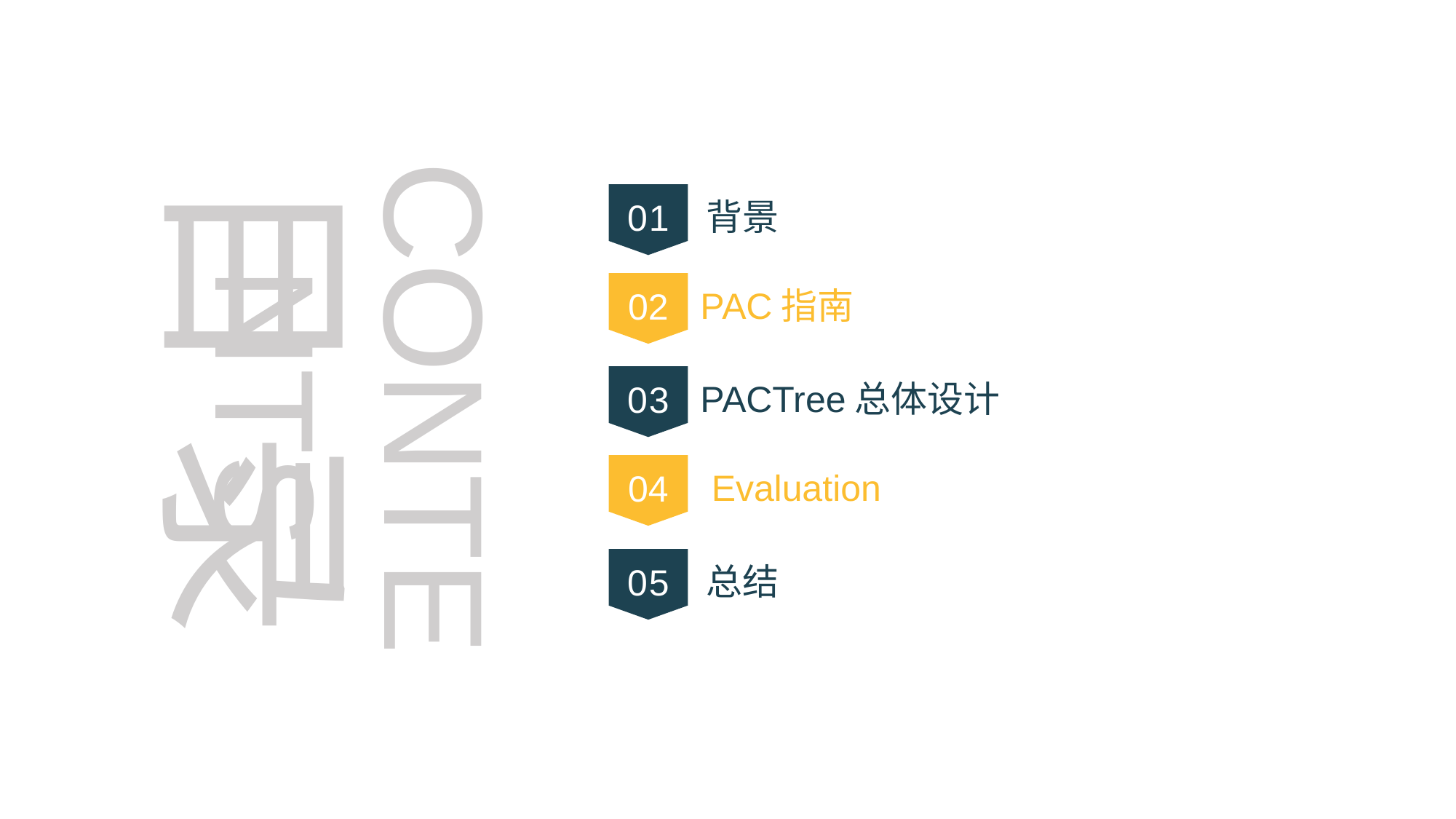

目 录
CONTENTS
01
背景
02
PAC指南
03
PACTree总体设计
04
Evaluation
05
总结